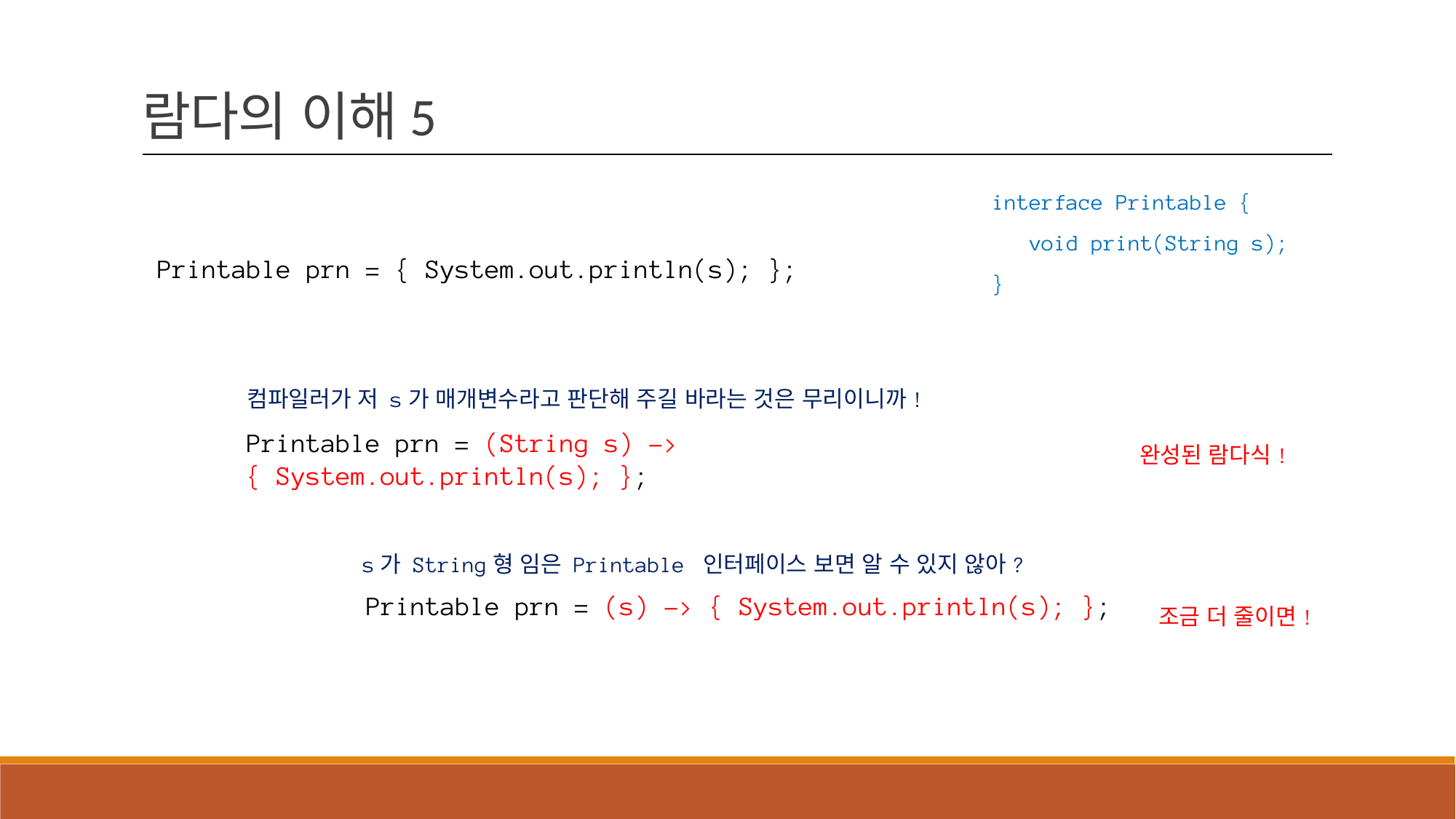

람다의 이해5
interface Printable {
   void print(String s);
}
Printable prn = { System.out.println(s); };
컴파일러가 저 s가 매개변수라고 판단해 주길 바라는 것은 무리이니까!
Printable prn = (String s) -> { System.out.println(s); };
완성된 람다식!
s가 String형 임은 Printable 인터페이스 보면 알 수 있지 않아?
Printable prn = (s) -> { System.out.println(s); };
조금 더 줄이면!